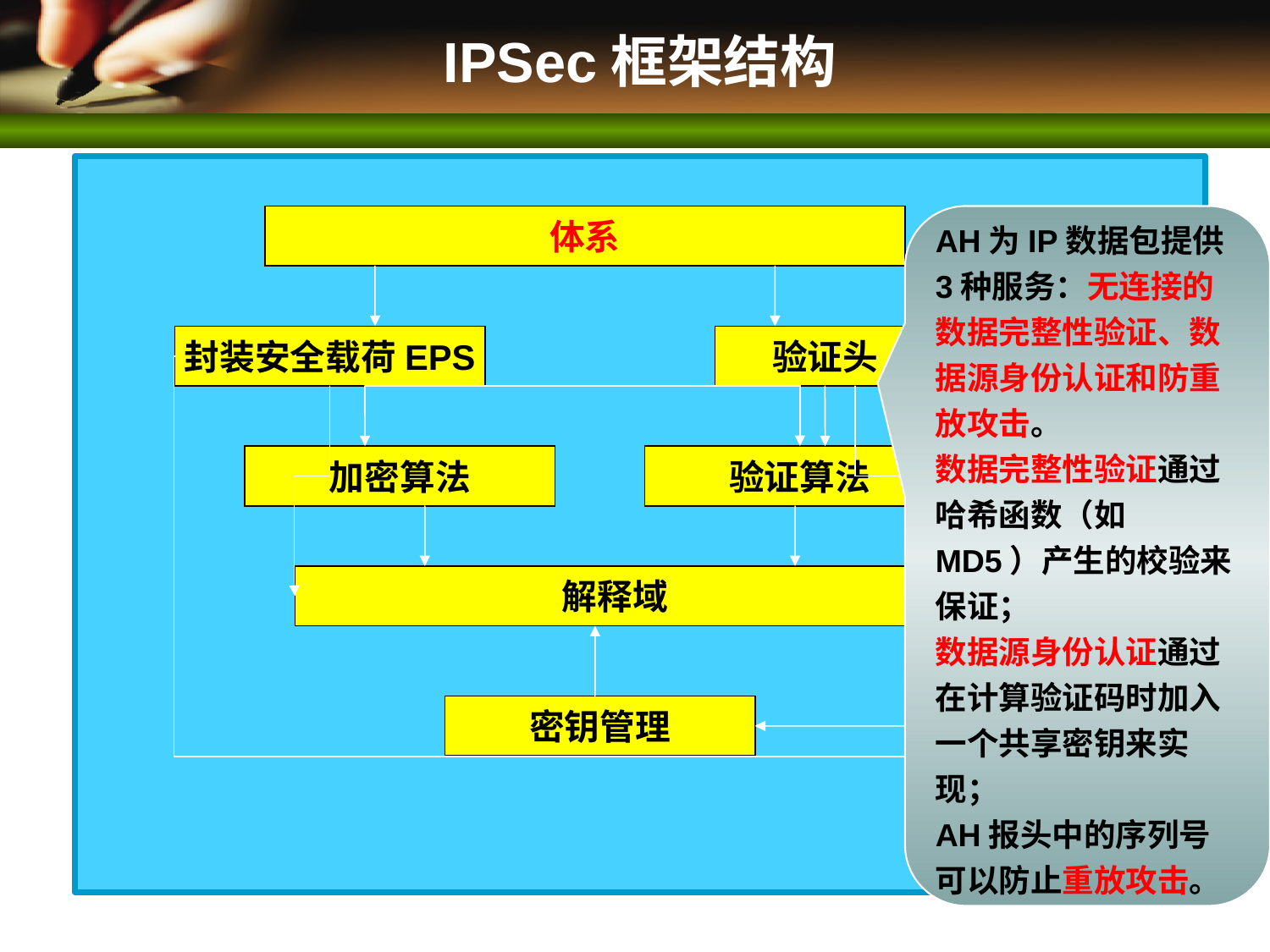

# IPSec框架结构

体系
AH为IP数据包提供3种服务：无连接的数据完整性验证、数据源身份认证和防重放攻击。
数据完整性验证通过哈希函数（如MD5）产生的校验来保证；
数据源身份认证通过在计算验证码时加入一个共享密钥来实现；
AH报头中的序列号可以防止重放攻击。

封装安全载荷EPS
验证头AH

加密算法
验证算法

解释域

密钥管理
策略